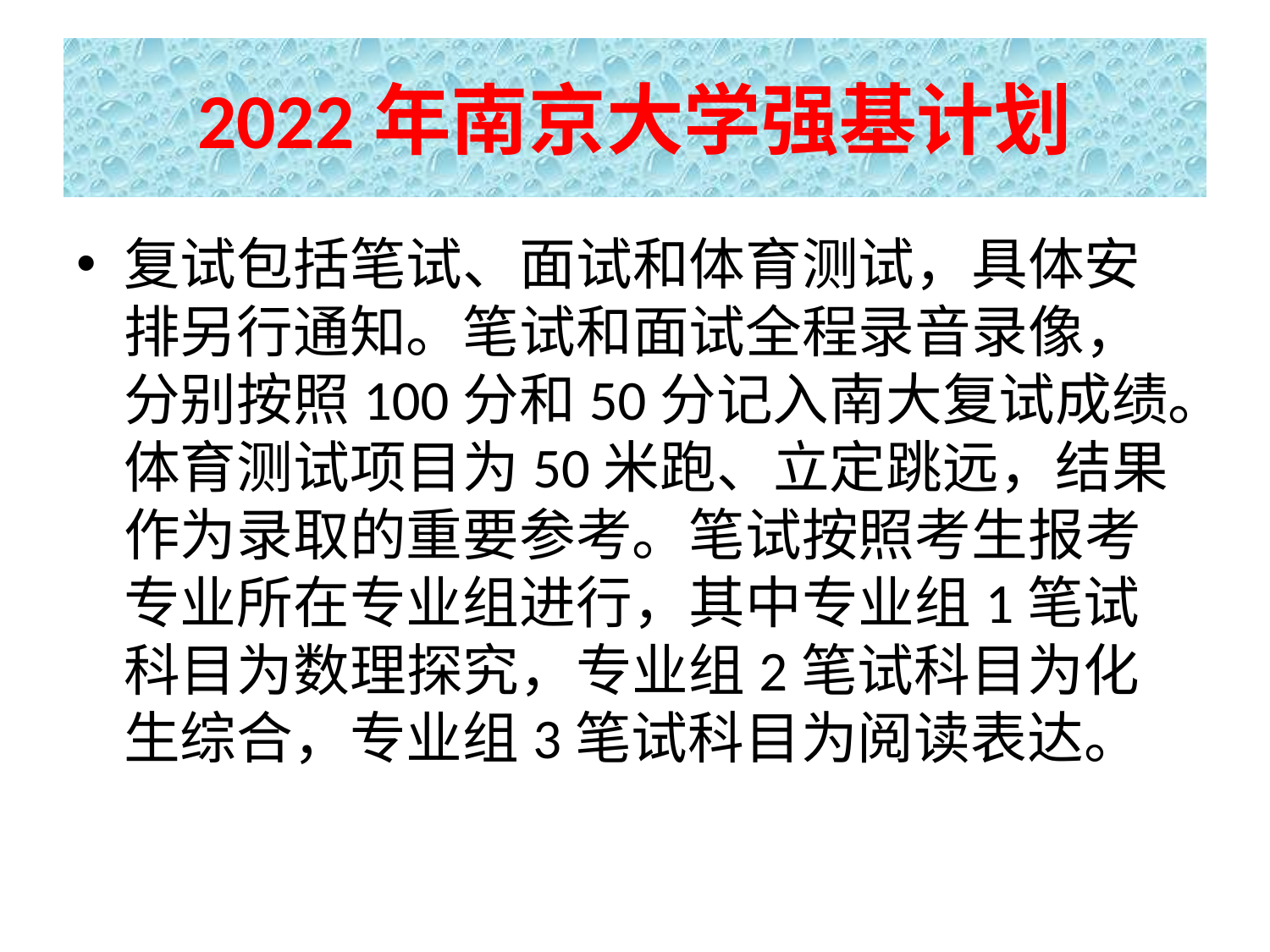

# 2022年南京大学强基计划
复试包括笔试、面试和体育测试，具体安排另行通知。笔试和面试全程录音录像，分别按照100分和50分记入南大复试成绩。体育测试项目为50米跑、立定跳远，结果作为录取的重要参考。笔试按照考生报考专业所在专业组进行，其中专业组1笔试科目为数理探究，专业组2笔试科目为化生综合，专业组3笔试科目为阅读表达。